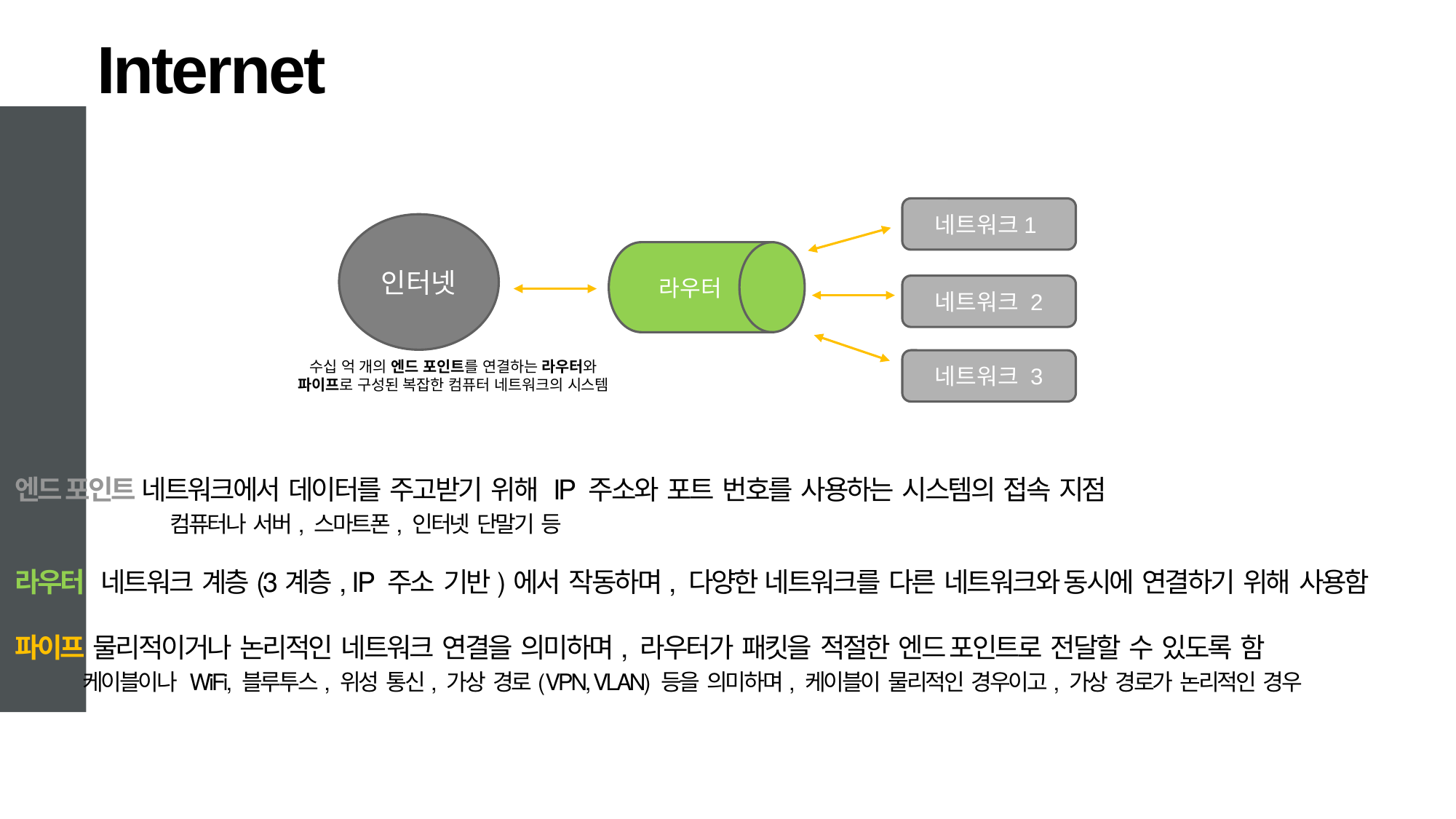

# Internet

네트워크1
인터넷
라우터
네트워크 2
네트워크 3
수십 억 개의 엔드 포인트를 연결하는 라우터와 파이프로 구성된 복잡한 컴퓨터 네트워크의 시스템
엔드 포인트 네트워크에서 데이터를 주고받기 위해 IP 주소와 포트 번호를 사용하는 시스템의 접속 지점
	       컴퓨터나 서버, 스마트폰, 인터넷 단말기 등

라우터  네트워크 계층(3계층, IP 주소 기반)에서 작동하며, 다양한 네트워크를 다른 네트워크와 동시에 연결하기 위해 사용함

파이프 물리적이거나 논리적인 네트워크 연결을 의미하며, 라우터가 패킷을 적절한 엔드 포인트로 전달할 수 있도록 함
           케이블이나 WiFi, 블루투스, 위성 통신, 가상 경로(VPN, VLAN) 등을 의미하며, 케이블이 물리적인 경우이고, 가상 경로가 논리적인 경우